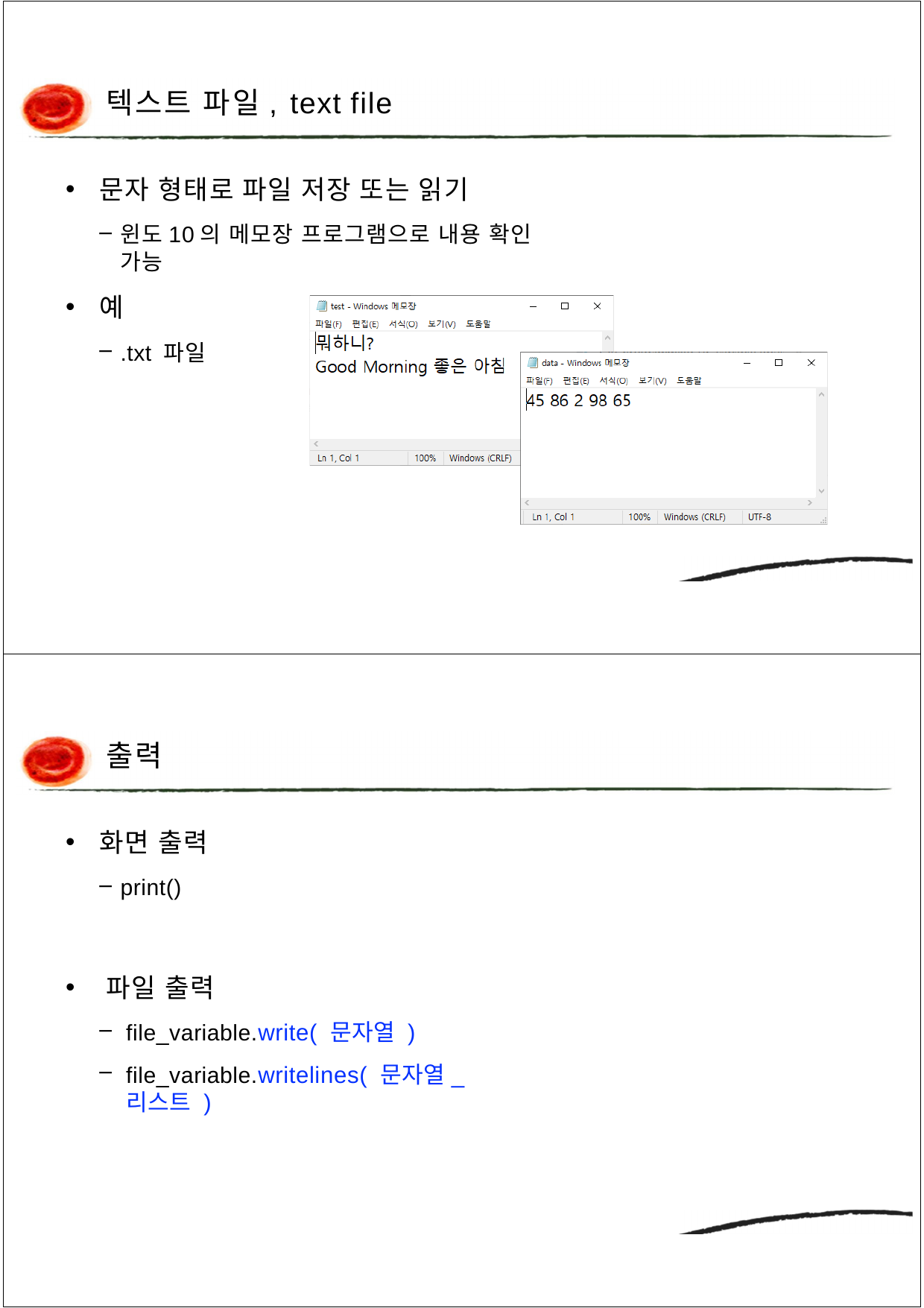

텍스트 파일, text file

문자 형태로 파일 저장 또는 읽기
윈도10의 메모장 프로그램으로 내용 확인 가능
예
.txt 파일

출력

화면 출력
print()

파일 출력
file_variable.write( 문자열 )
file_variable.writelines( 문자열_리스트 )